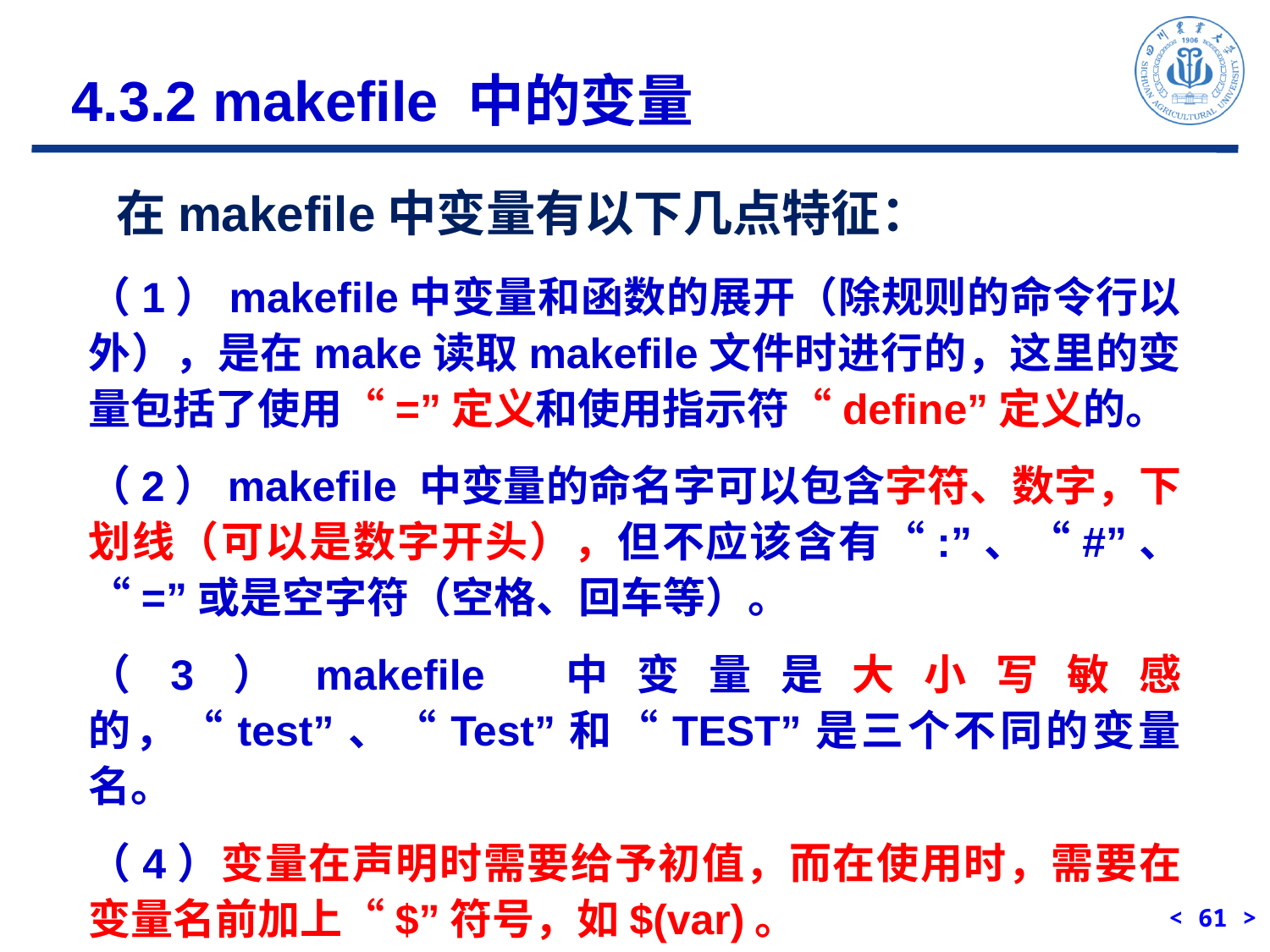

4.3.2 makefile 中的变量
在makefile中变量有以下几点特征：

（1）makefile中变量和函数的展开（除规则的命令行以外），是在make读取makefile文件时进行的，这里的变量包括了使用“=”定义和使用指示符“define”定义的。
（2）makefile 中变量的命名字可以包含字符、数字，下划线（可以是数字开头），但不应该含有“:”、“#”、“=”或是空字符（空格、回车等）。
（3）makefile 中变量是大小写敏感的，“test”、“Test”和“TEST”是三个不同的变量名。
（4）变量在声明时需要给予初值，而在使用时，需要在变量名前加上“$”符号，如$(var)。